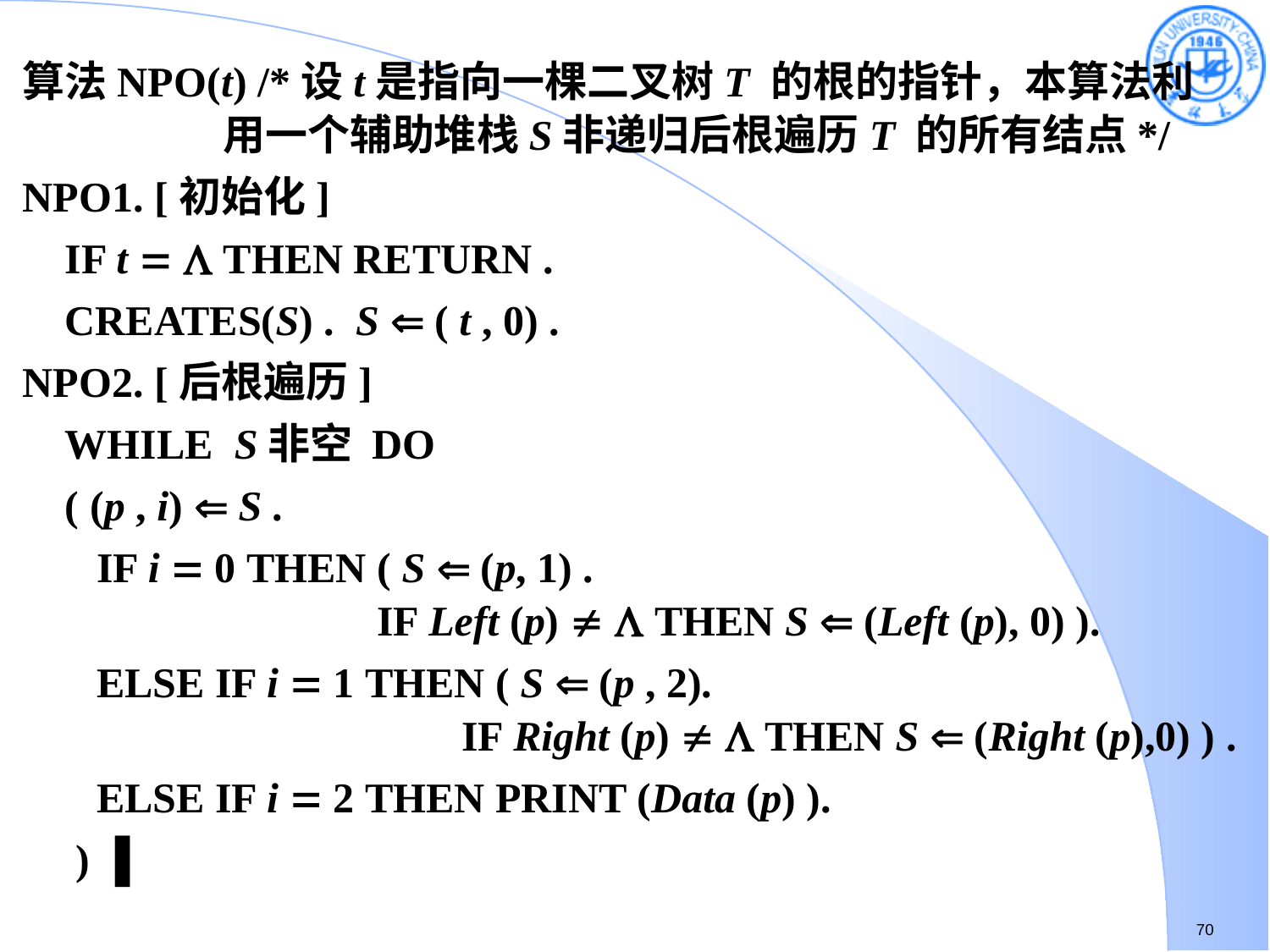

算法NPO(t) /*设t是指向一棵二叉树T 的根的指针，本算法利
                用一个辅助堆栈S非递归后根遍历T 的所有结点*/
NPO1. [初始化]
    IF t = Λ THEN RETURN .
    CREATES(S) .  S ⇐ ( t , 0) .
NPO2. [后根遍历]
    WHILE  S非空 DO
    ( (p , i) ⇐ S .
       IF i = 0 THEN ( S ⇐ (p, 1) .
                             IF Left (p) ≠ Λ THEN S ⇐ (Left (p), 0) ).
       ELSE IF i = 1 THEN ( S ⇐ (p , 2).
                                     IF Right (p) ≠ Λ THEN S ⇐ (Right (p),0) ) .
       ELSE IF i = 2 THEN PRINT (Data (p) ).
     ) ▐